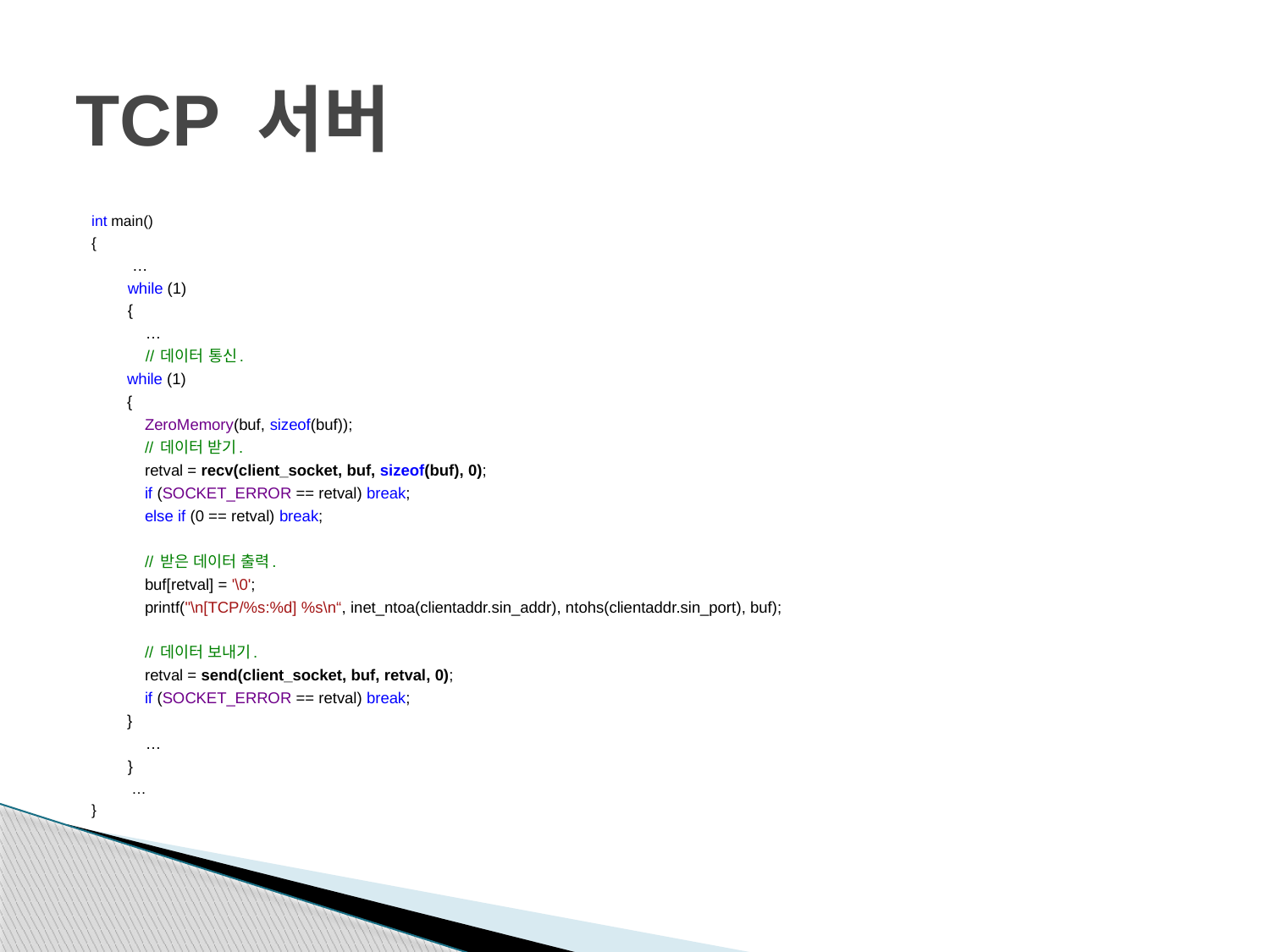

# TCP 서버
int main()
{
	 …
 	while (1)
	{
	    …
	    // 데이터 통신.
        while (1)
        {
            ZeroMemory(buf, sizeof(buf));
            // 데이터 받기.
            retval = recv(client_socket, buf, sizeof(buf), 0);
            if (SOCKET_ERROR == retval) break;
            else if (0 == retval) break;

            // 받은 데이터 출력.
            buf[retval] = '\0';
            printf("\n[TCP/%s:%d] %s\n“, inet_ntoa(clientaddr.sin_addr), ntohs(clientaddr.sin_port), buf);

            // 데이터 보내기.
            retval = send(client_socket, buf, retval, 0);
            if (SOCKET_ERROR == retval) break;
        }
	    …
	}
	 …
}